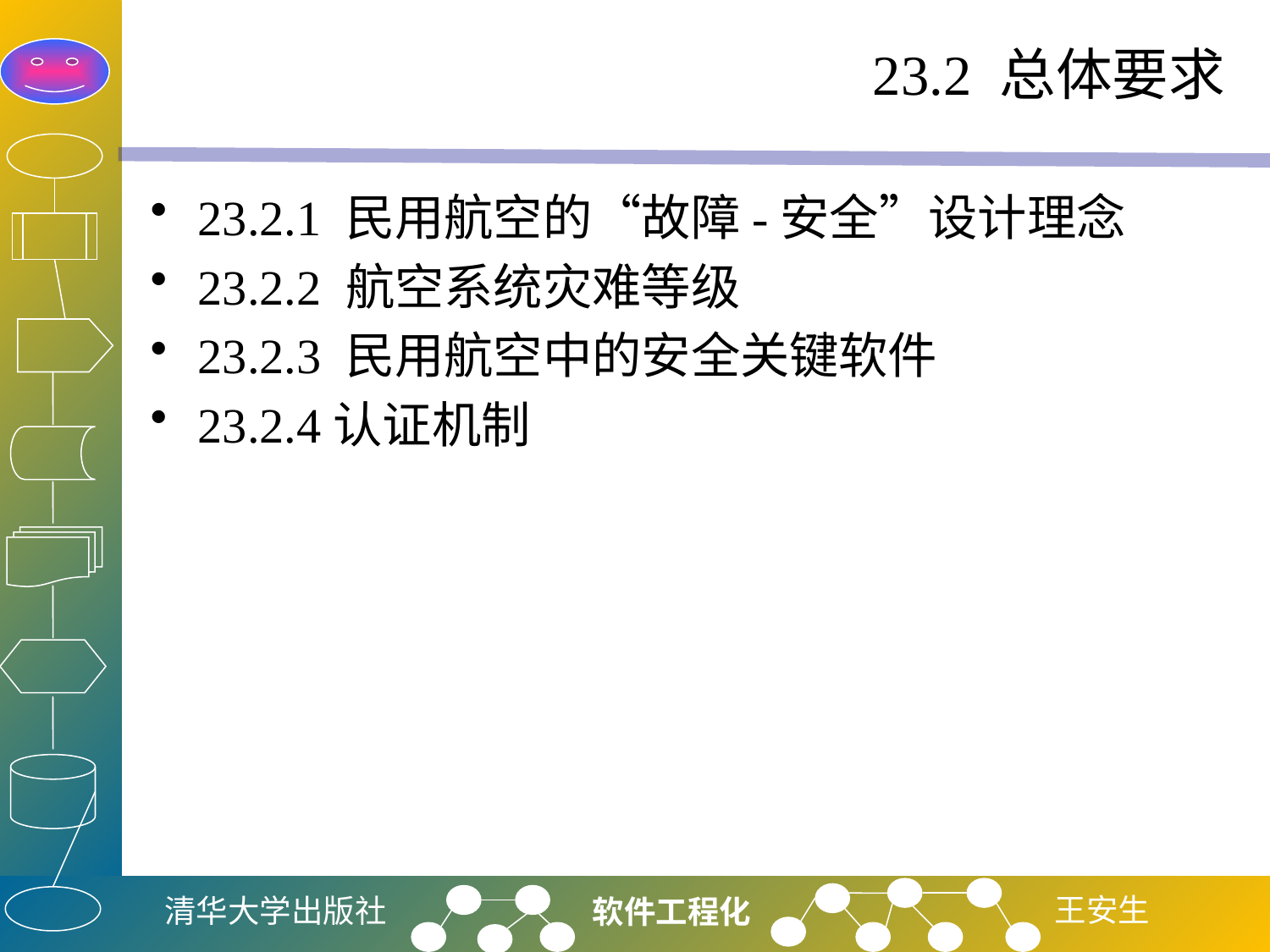

# 23.2 总体要求
23.2.1 民用航空的“故障-安全”设计理念
23.2.2 航空系统灾难等级
23.2.3 民用航空中的安全关键软件
23.2.4认证机制